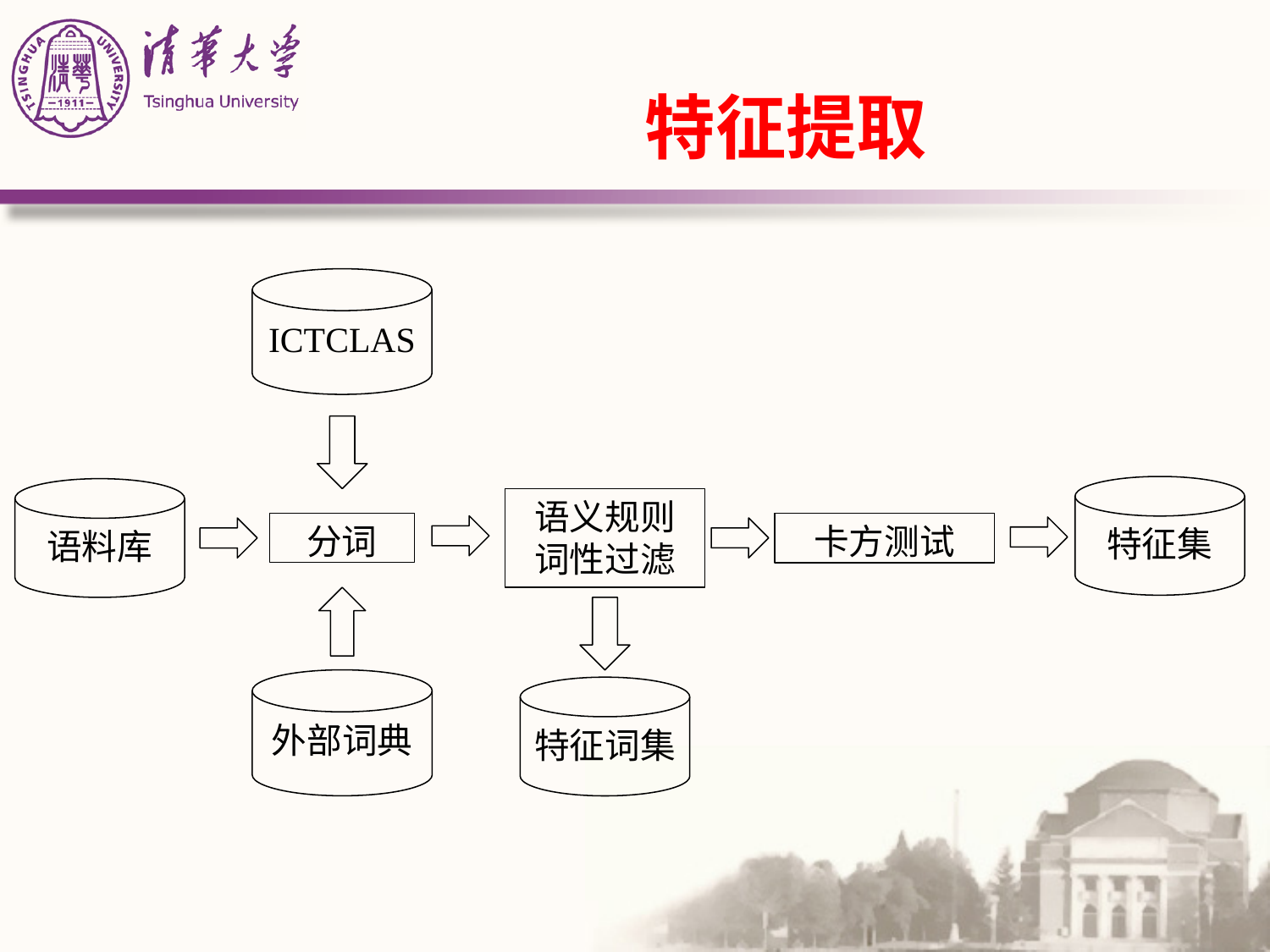

# 特征提取
ICTCLAS

特征集
语料库
语义规则
词性过滤
卡方测试
分词

外部词典
特征词集